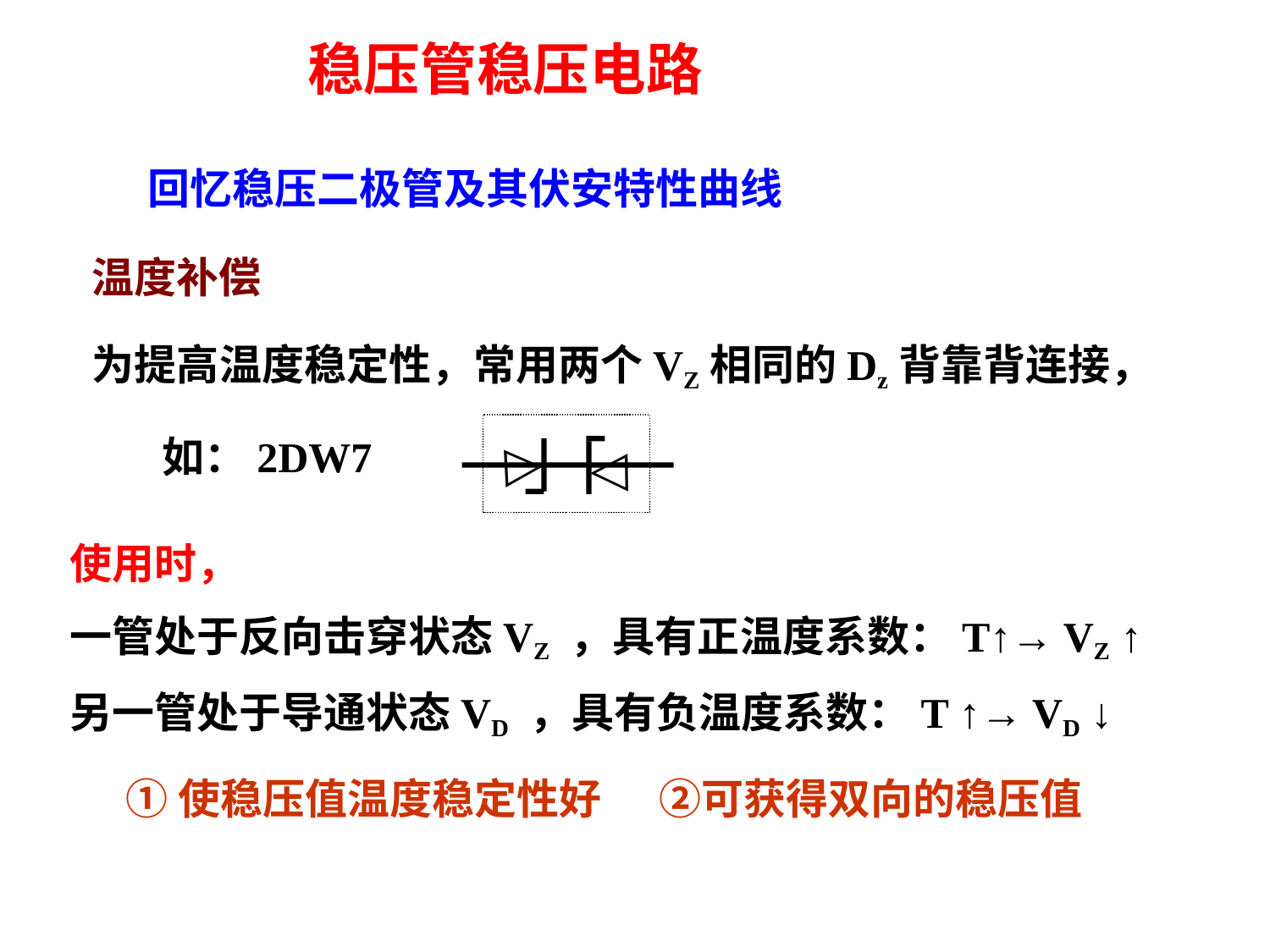

稳压管稳压电路
回忆稳压二极管及其伏安特性曲线
温度补偿
为提高温度稳定性，常用两个VZ相同的Dz背靠背连接，

△
△

如：2DW7
使用时，
一管处于反向击穿状态VZ ，具有正温度系数：T↑→ VZ ↑
另一管处于导通状态VD ，具有负温度系数：T ↑→ VD ↓
①使稳压值温度稳定性好      ②可获得双向的稳压值